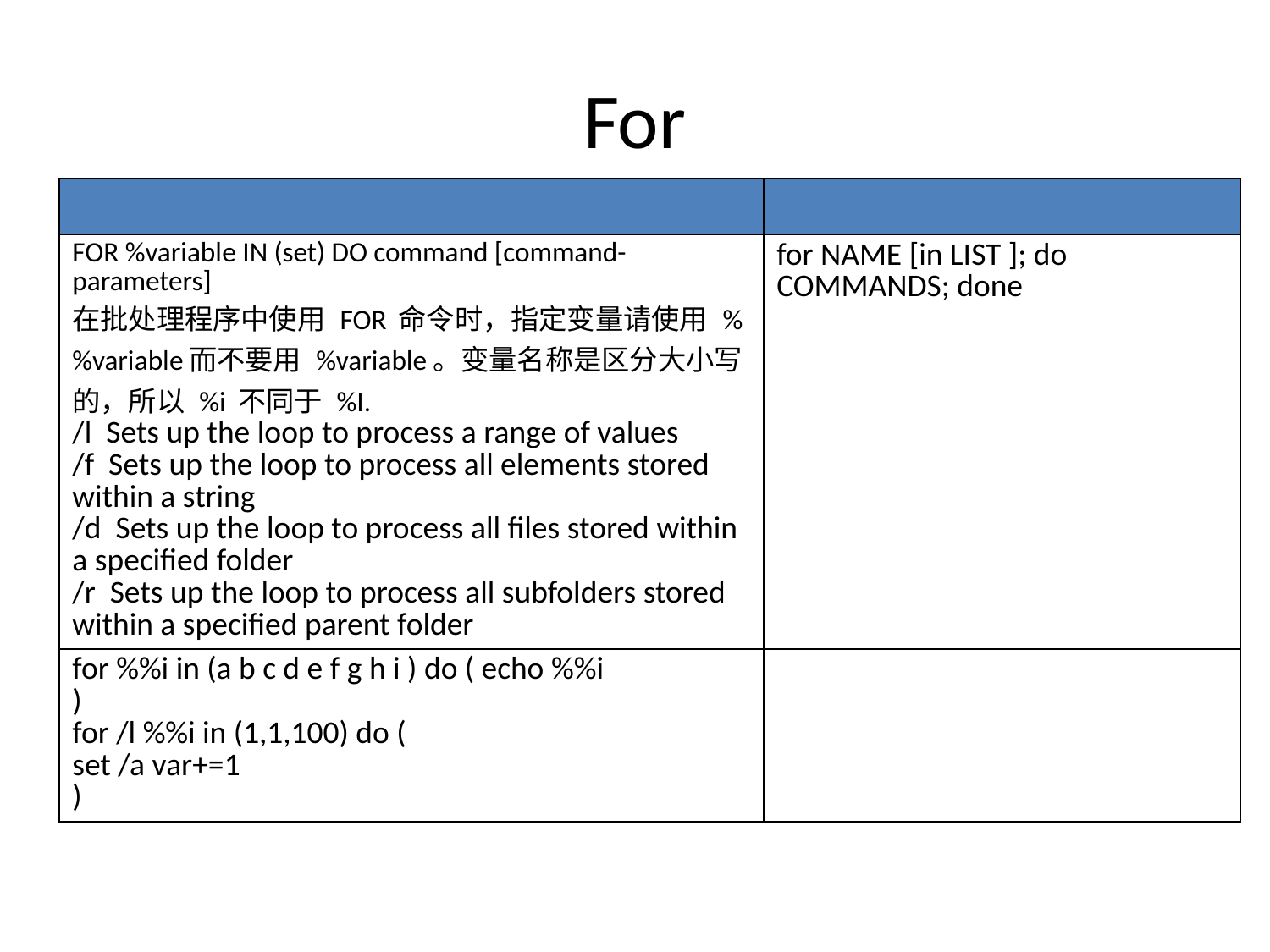

# For
|  |  |
| --- | --- |
| FOR %variable IN (set) DO command [command-parameters] 在批处理程序中使用 FOR 命令时，指定变量请使用 %%variable而不要用 %variable。变量名称是区分大小写的，所以 %i 不同于 %I. /l Sets up the loop to process a range of values /f Sets up the loop to process all elements stored within a string /d Sets up the loop to process all files stored within a specified folder /r Sets up the loop to process all subfolders stored within a specified parent folder | for NAME [in LIST ]; do COMMANDS; done |
| for %%i in (a b c d e f g h i ) do ( echo %%i ) for /l %%i in (1,1,100) do ( set /a var+=1 ) |  |
|  |  |
| --- | --- |
|  |  |
|  |  |
|  |  |